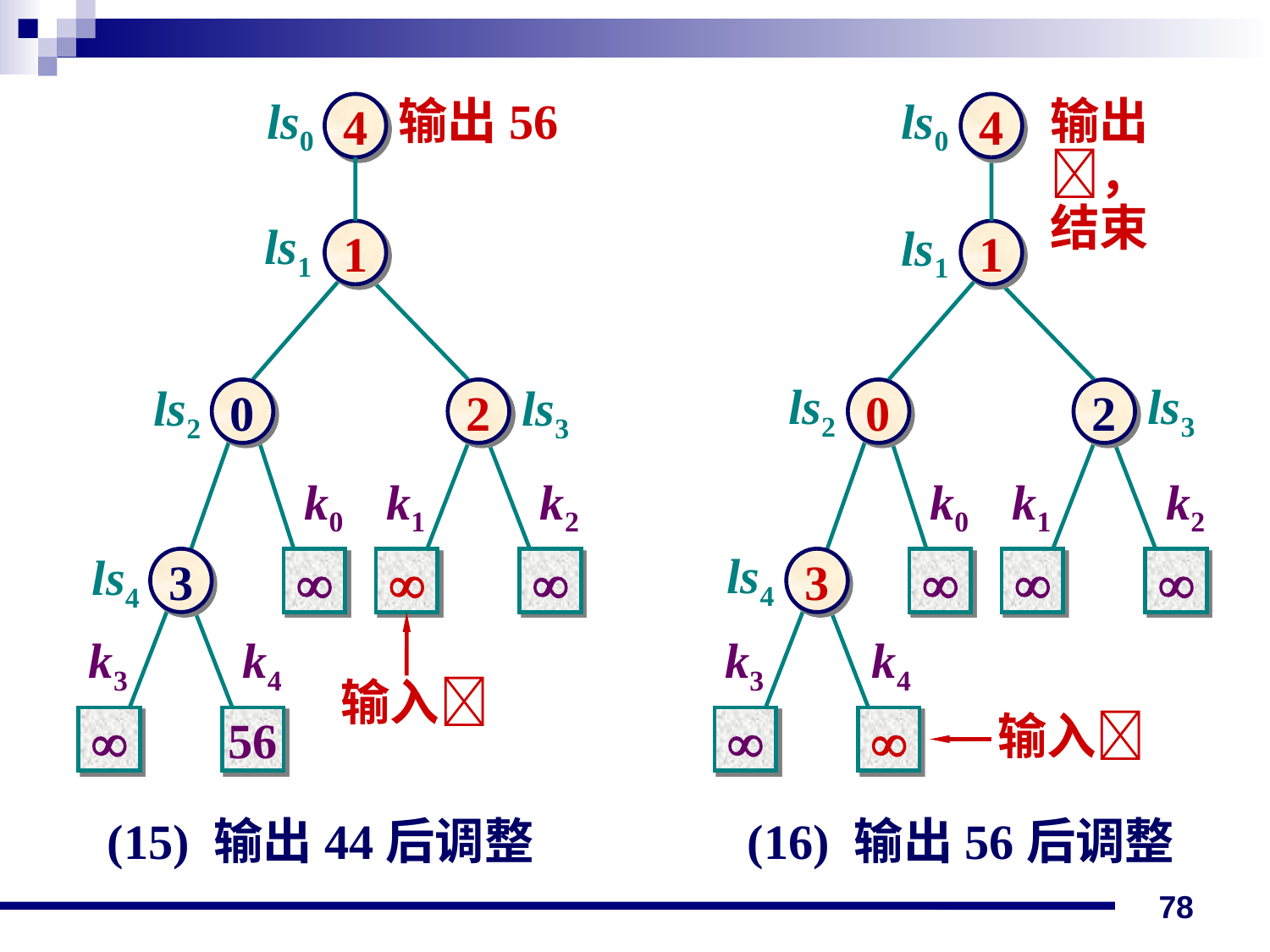

ls0
输出56
ls0
输出∞，
结束
4
4

ls1
ls1
1
1

ls2
ls3
ls2
ls3
0
2
0
2

k0
k1
k2
k0
k1
k2
ls4
ls4
3
∞
∞
∞
3
∞
∞
∞

k3
k4
k3
k4
输入∞
输入∞
∞
56
∞
∞

(15) 输出44后调整                  (16) 输出56后调整
78